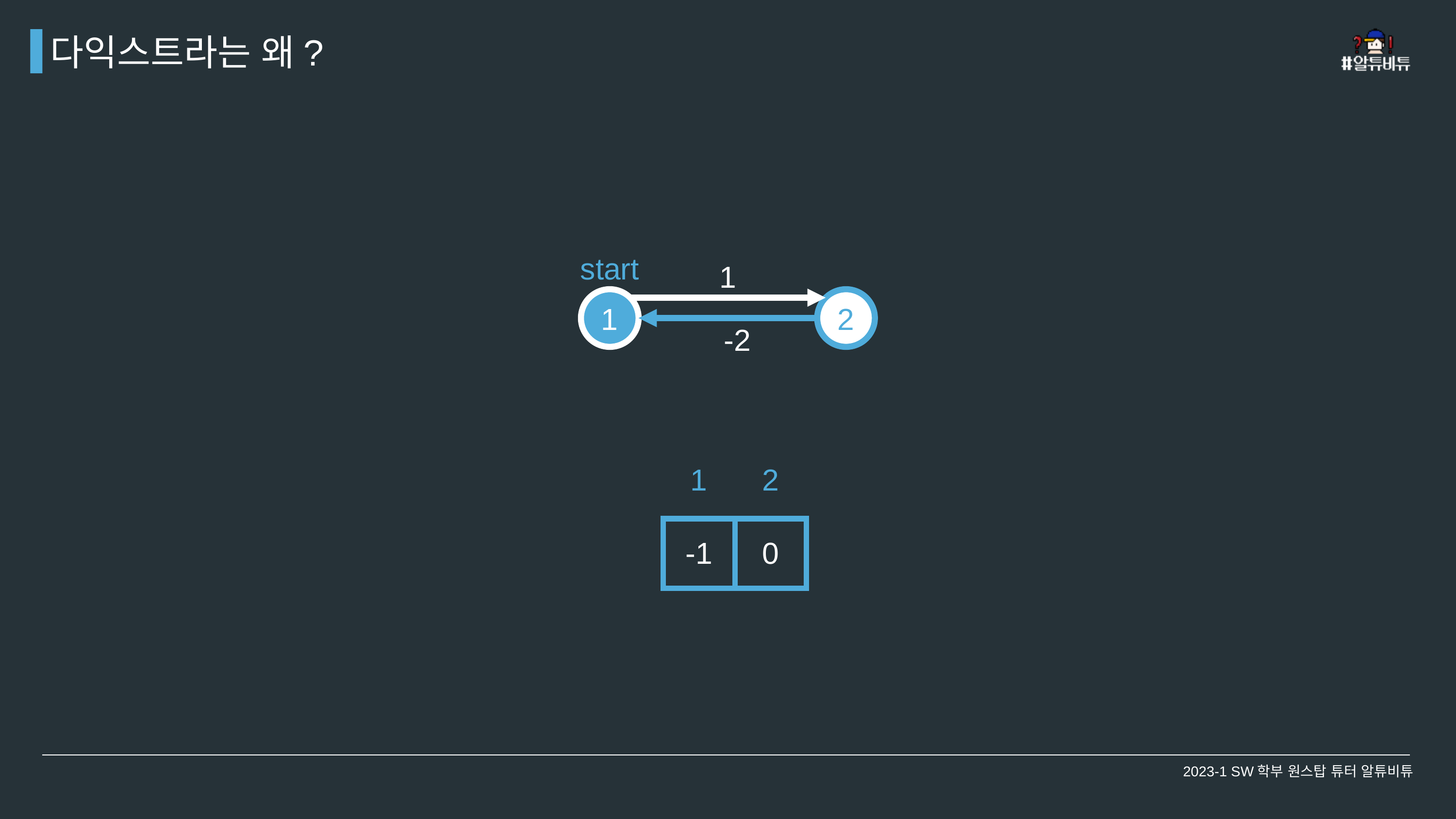

다익스트라는 왜?
start
1
1
2
-2
| 1 | 2 |
| --- | --- |
| -1 | 0 |
| --- | --- |
2023-1 SW학부 원스탑 튜터 알튜비튜